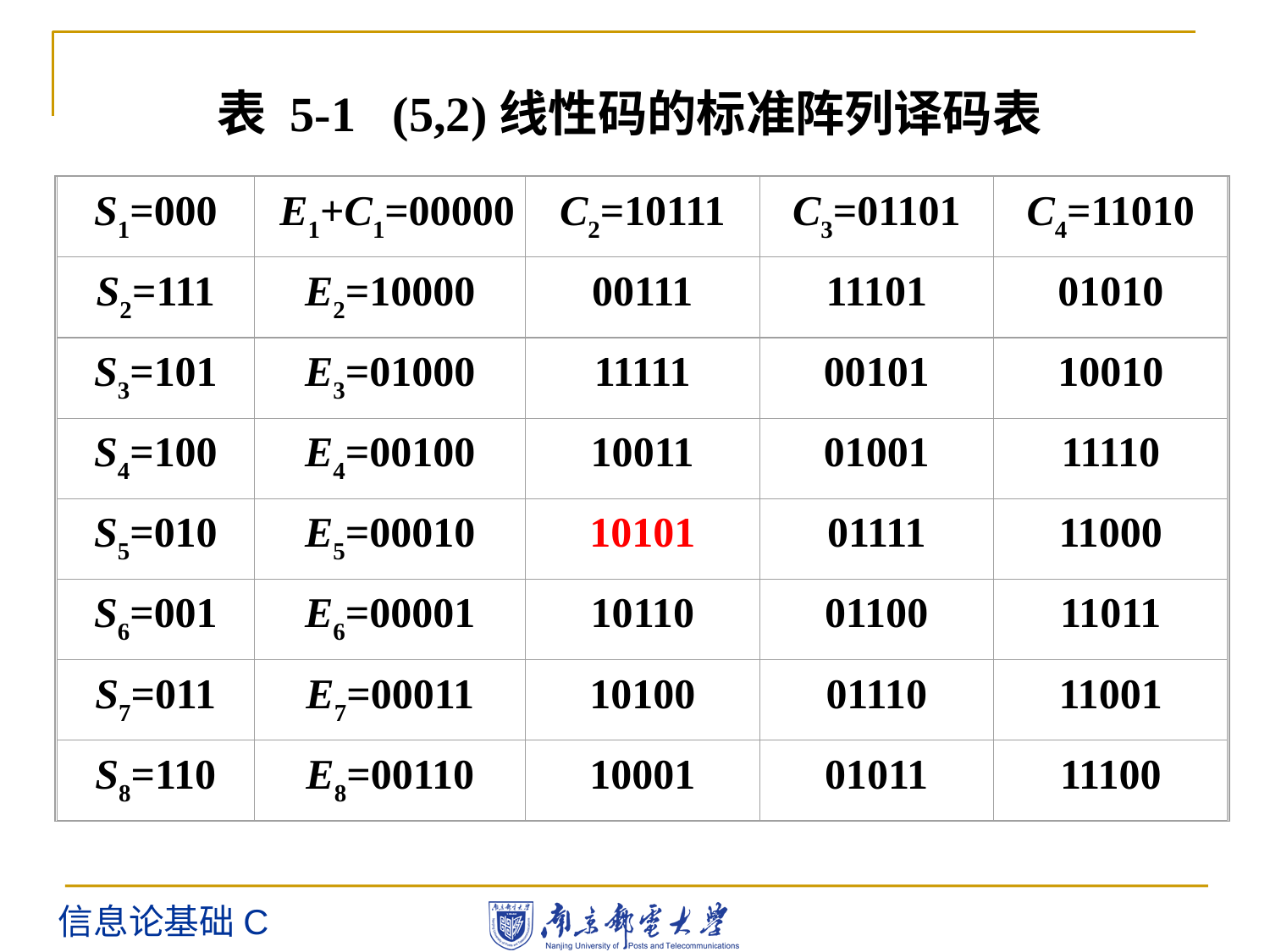

表 5-1   (5,2)线性码的标准阵列译码表

S1=000

E1+C1=00000

C2=10111

C3=01101

C4=11010

S2=111

E2=10000

00111

11101

01010

S3=101

E3=01000

11111

00101

10010

S4=100

E4=00100

10011

01001

11110

S5=010

E5=00010

10101

01111

11000

S6=001

E6=00001

10110

01100

11011

S7=011

E7=00011

10100

01110

11001

S8=110

E8=00110

10001

01011

11100

47